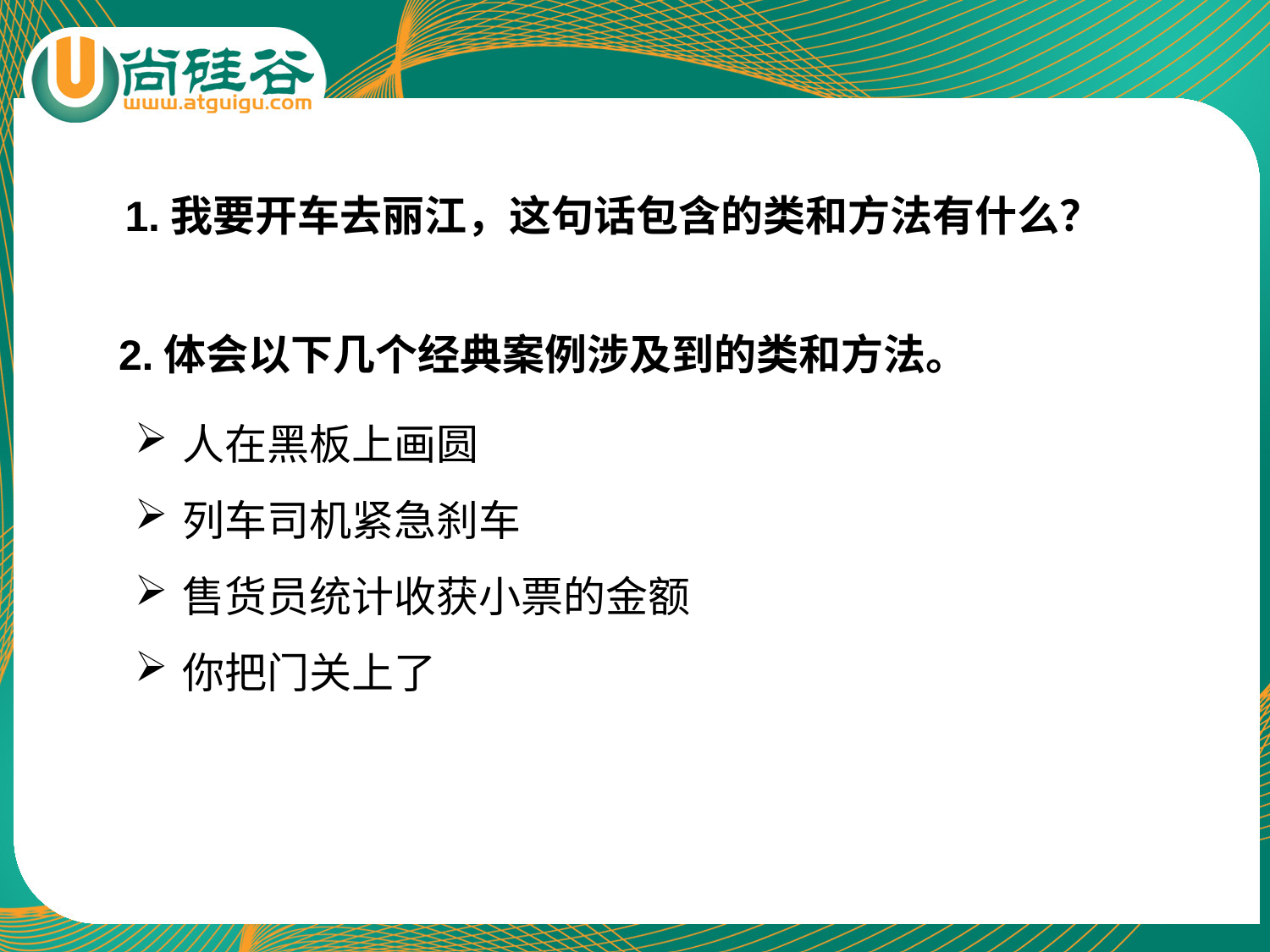

1.我要开车去丽江，这句话包含的类和方法有什么？
2.体会以下几个经典案例涉及到的类和方法。
人在黑板上画圆
列车司机紧急刹车
售货员统计收获小票的金额
你把门关上了